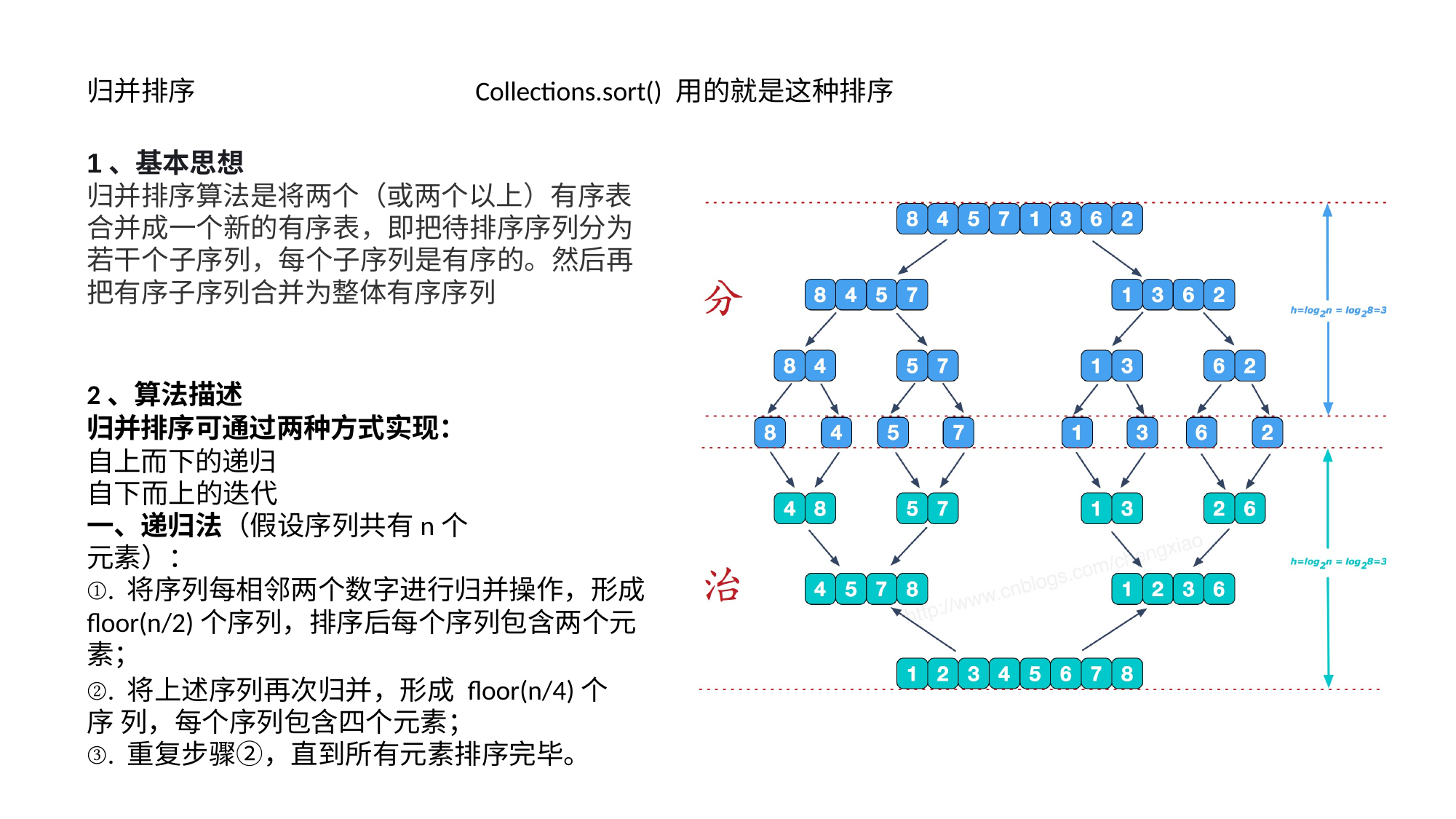

归并排序	Collections.sort() 用的就是这种排序

1、基本思想
归并排序算法是将两个（或两个以上）有序表
合并成一个新的有序表，即把待排序序列分为 若干个子序列，每个子序列是有序的。然后再 把有序子序列合并为整体有序序列

2、算法描述
归并排序可通过两种方式实现： 自上而下的递归
自下而上的迭代
一、递归法（假设序列共有n个元素）：
①. 将序列每相邻两个数字进行归并操作，形成 ﬂoor(n/2)个序列，排序后每个序列包含两个元 素；
②. 将上述序列再次归并，形成 ﬂoor(n/4)个序 列，每个序列包含四个元素；
③. 重复步骤②，直到所有元素排序完毕。